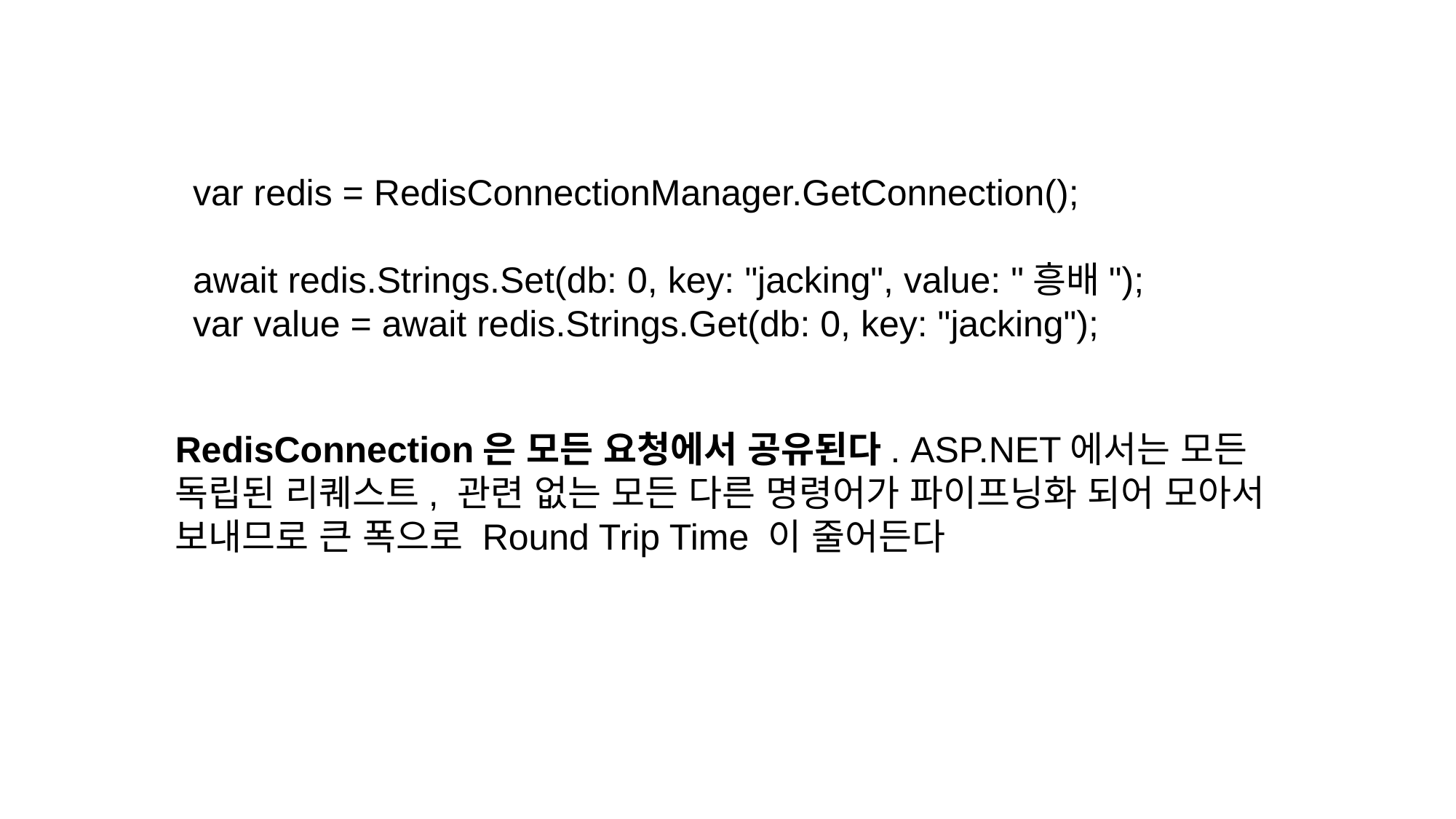

var redis = RedisConnectionManager.GetConnection();

await redis.Strings.Set(db: 0, key: "jacking", value: "흥배");
var value = await redis.Strings.Get(db: 0, key: "jacking");
RedisConnection은 모든 요청에서 공유된다. ASP.NET에서는 모든 독립된 리퀘스트, 관련 없는 모든 다른 명령어가 파이프닝화 되어 모아서 보내므로 큰 폭으로 Round Trip Time 이 줄어든다